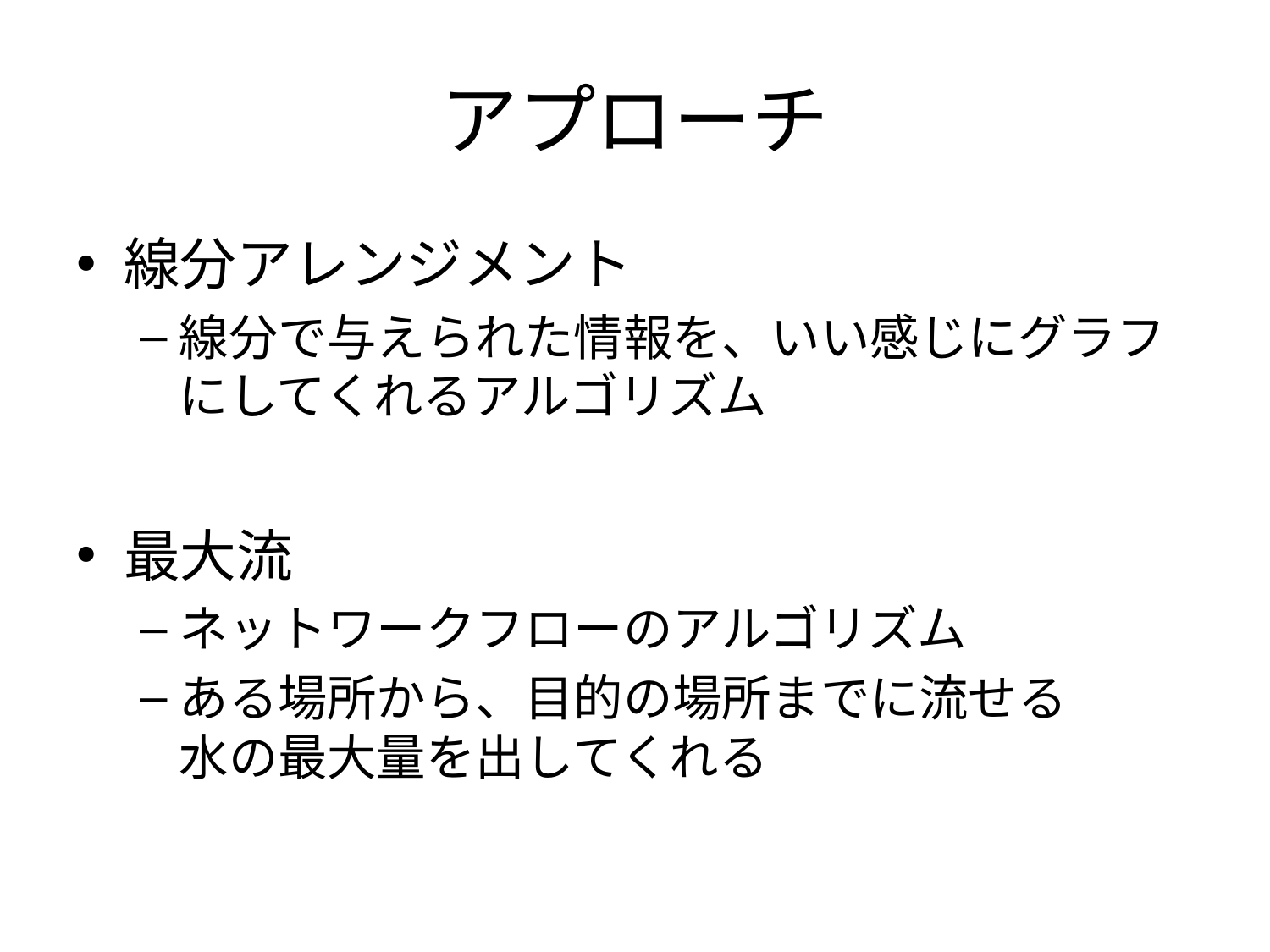

# アプローチ
線分アレンジメント
線分で与えられた情報を、いい感じにグラフにしてくれるアルゴリズム

最大流
ネットワークフローのアルゴリズム
ある場所から、目的の場所までに流せる
水の最大量を出してくれる